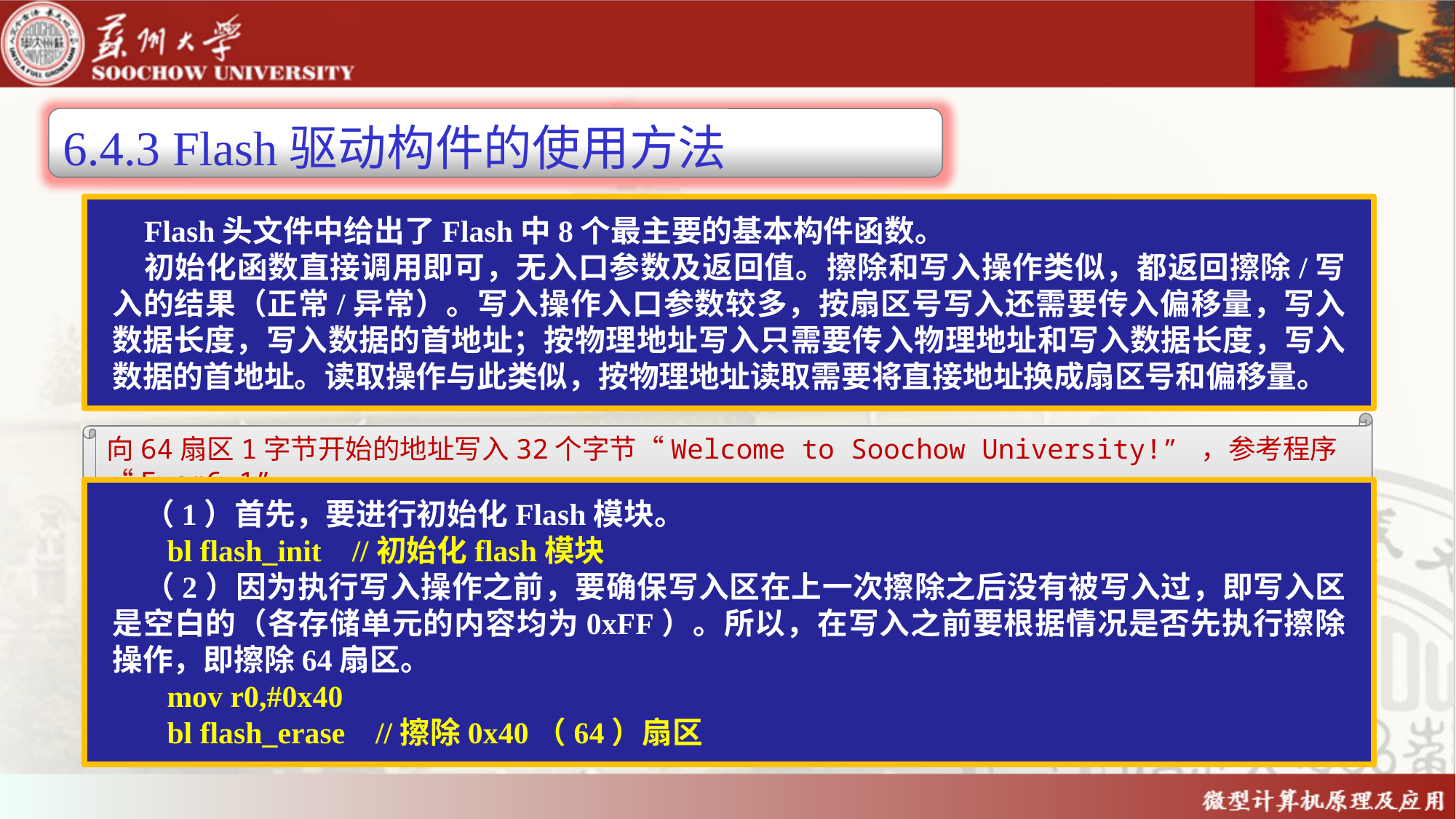

6.4.3 Flash驱动构件的使用方法
Flash头文件中给出了Flash中8个最主要的基本构件函数。
初始化函数直接调用即可，无入口参数及返回值。擦除和写入操作类似，都返回擦除/写入的结果（正常/异常）。写入操作入口参数较多，按扇区号写入还需要传入偏移量，写入数据长度，写入数据的首地址；按物理地址写入只需要传入物理地址和写入数据长度，写入数据的首地址。读取操作与此类似，按物理地址读取需要将直接地址换成扇区号和偏移量。
向64扇区1字节开始的地址写入32个字节“Welcome to Soochow University!” ，参考程序“Exam6_1”
（1）首先，要进行初始化Flash模块。
   bl flash_init    //初始化flash模块
（2）因为执行写入操作之前，要确保写入区在上一次擦除之后没有被写入过，即写入区是空白的（各存储单元的内容均为0xFF）。所以，在写入之前要根据情况是否先执行擦除操作，即擦除64扇区。
   mov r0,#0x40
   bl flash_erase    //擦除0x40（64）扇区